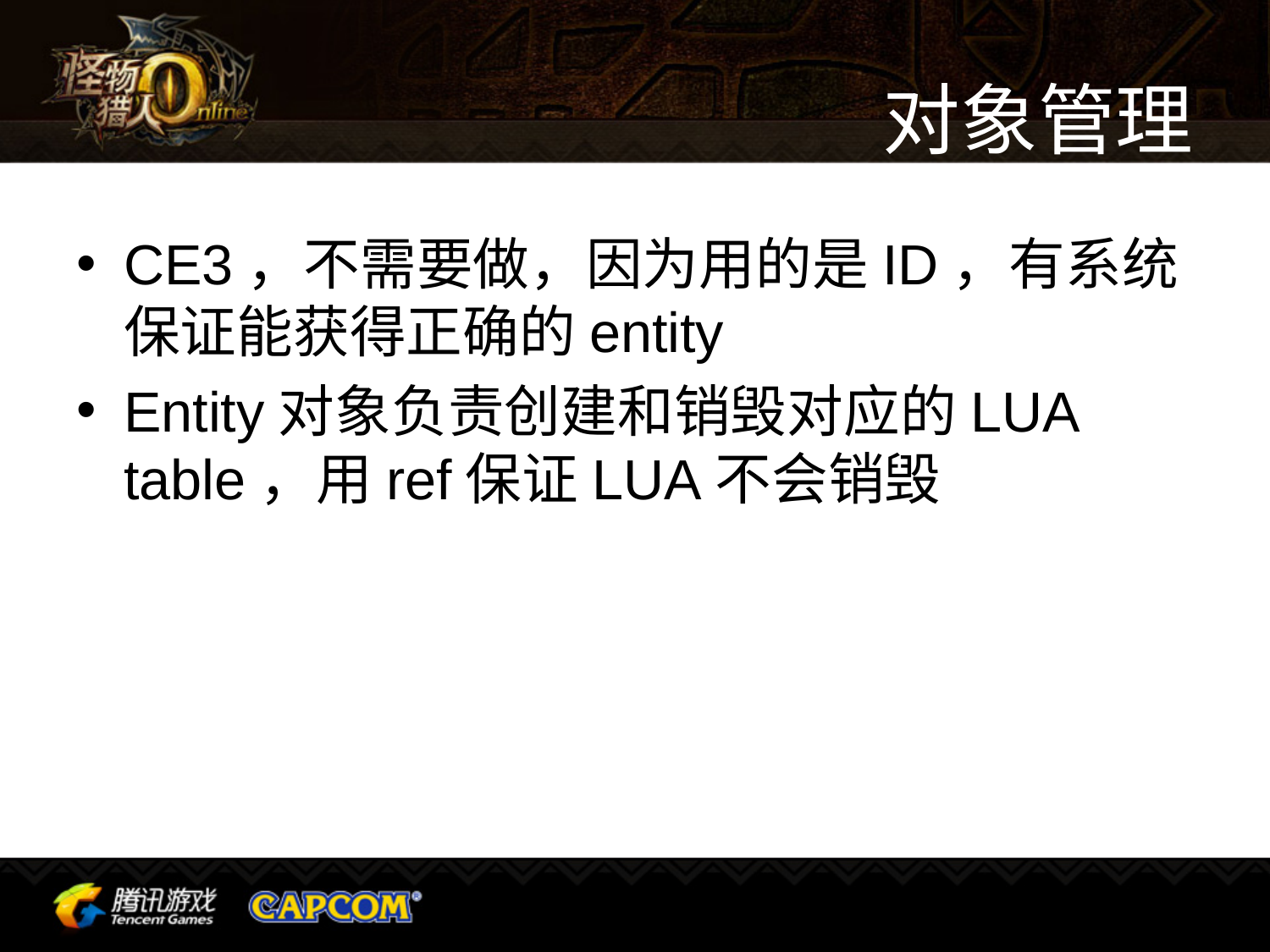

# 对象管理
CE3，不需要做，因为用的是ID，有系统保证能获得正确的entity
Entity对象负责创建和销毁对应的LUA table，用ref保证LUA不会销毁